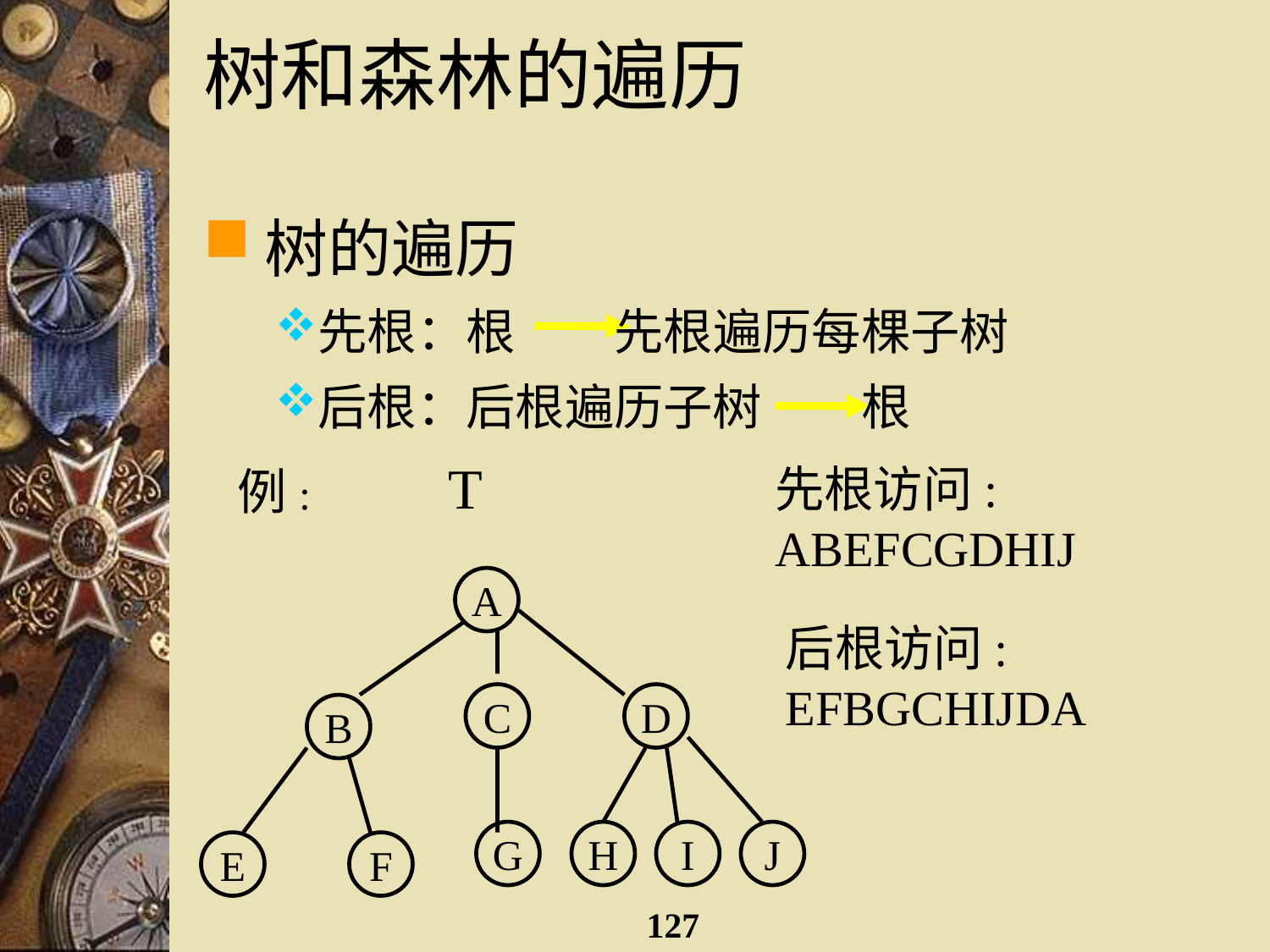

# 树和森林的遍历
树的遍历
先根：根         先根遍历每棵子树
后根：后根遍历子树         根

T

先根访问: ABEFCGDHIJ
例:
A

C
D
B

G
H
I
J
E
F
后根访问: EFBGCHIJDA